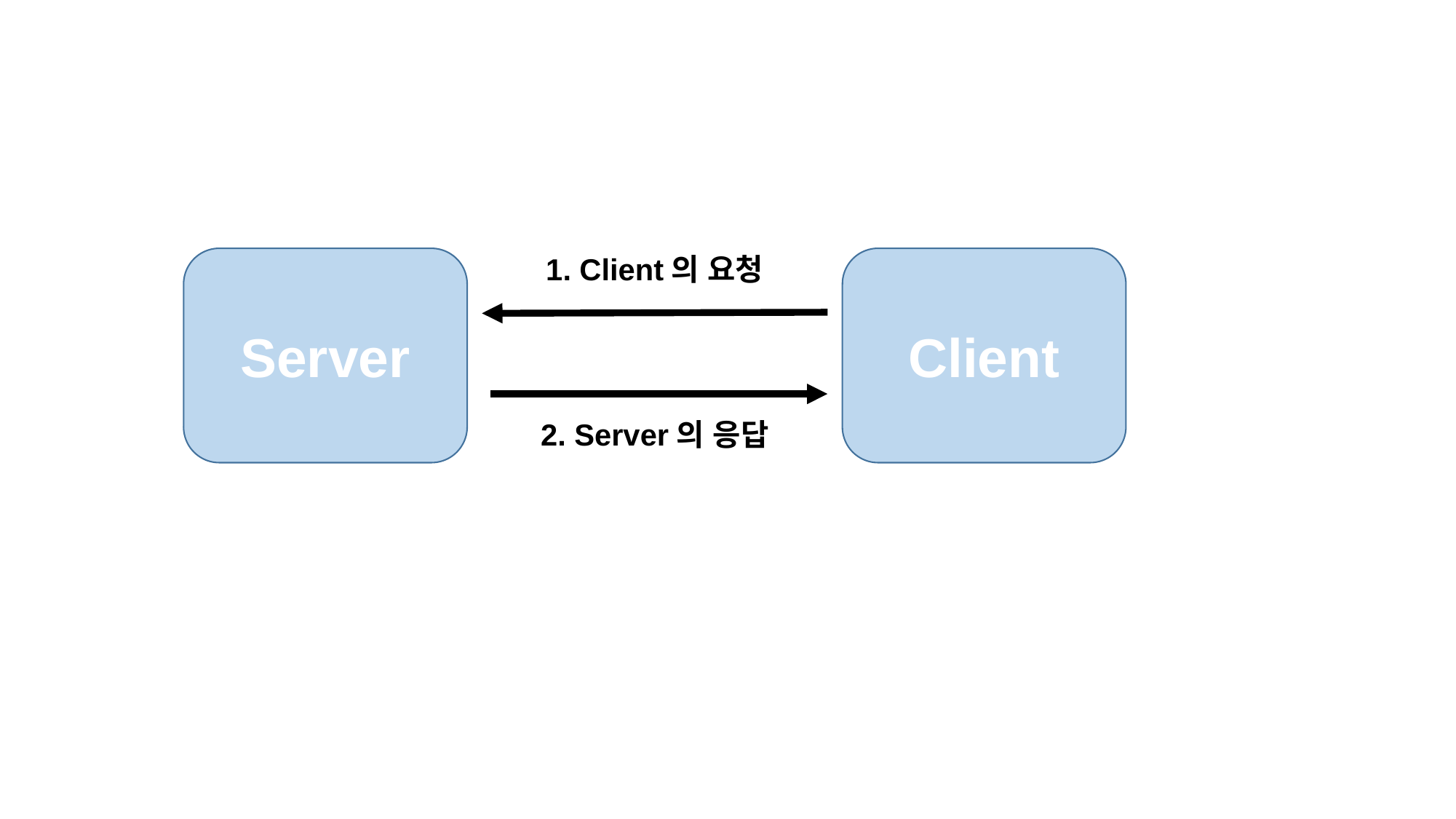

1. Client의 요청
Server
Client
2. Server의 응답